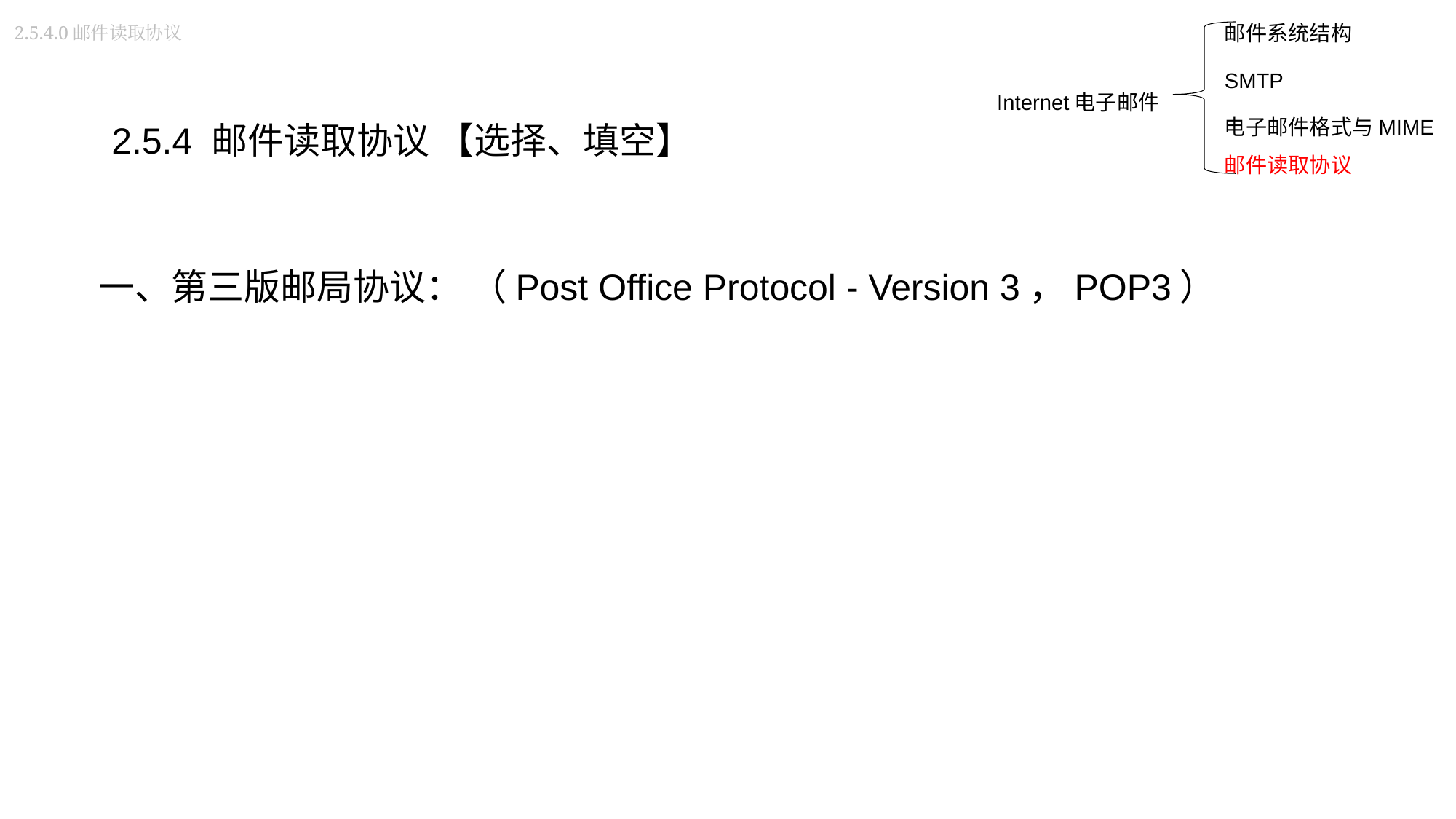

邮件系统结构
2.5.4.0邮件读取协议

SMTP
Internet电子邮件
2.5.4 邮件读取协议 【选择、填空】
电子邮件格式与MIME
邮件读取协议
一、第三版邮局协议： （Post Office Protocol - Version 3，POP3）